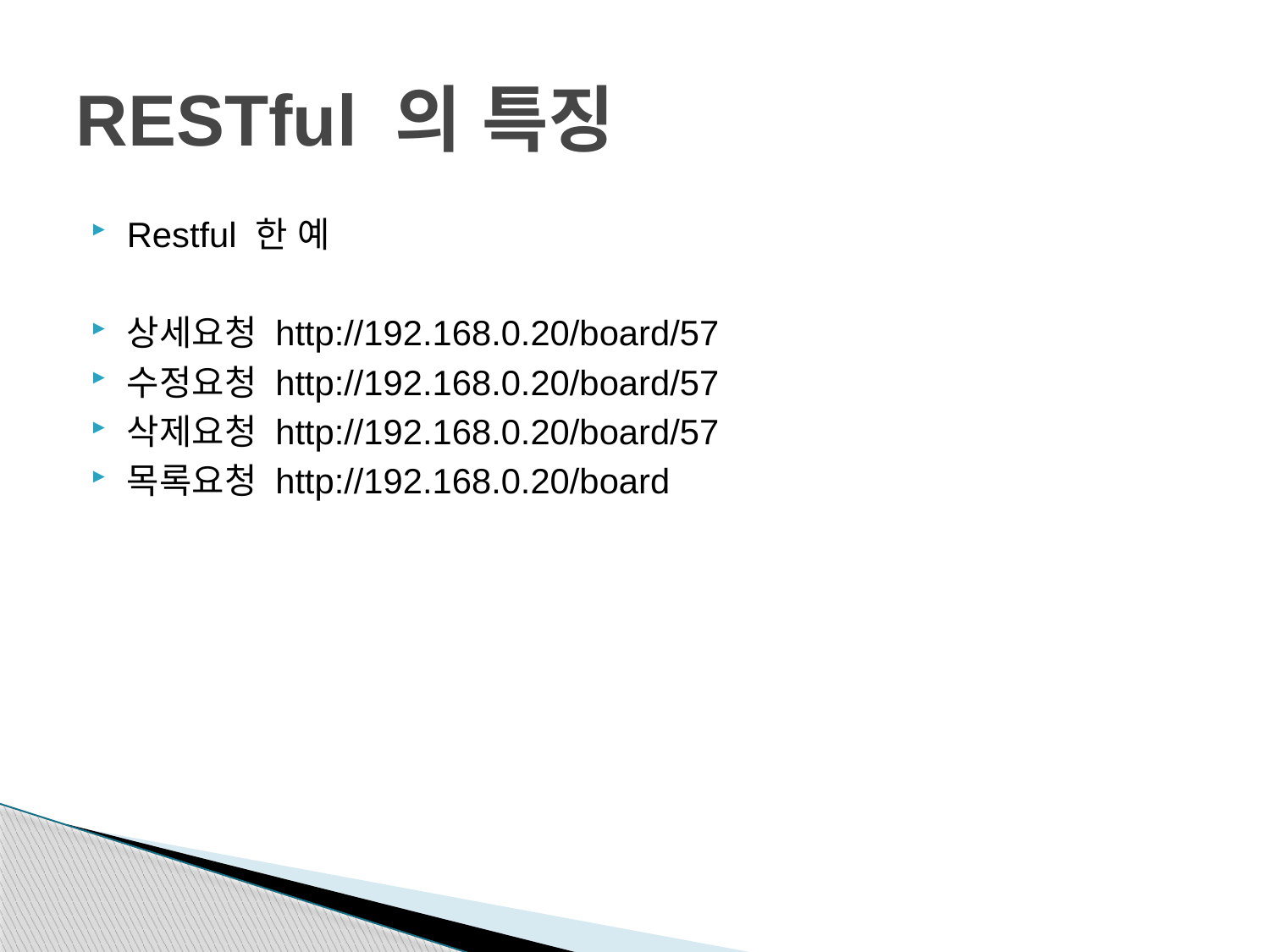

# RESTful 의 특징
Restful 한 예

상세요청 http://192.168.0.20/board/57
수정요청 http://192.168.0.20/board/57
삭제요청 http://192.168.0.20/board/57
목록요청 http://192.168.0.20/board